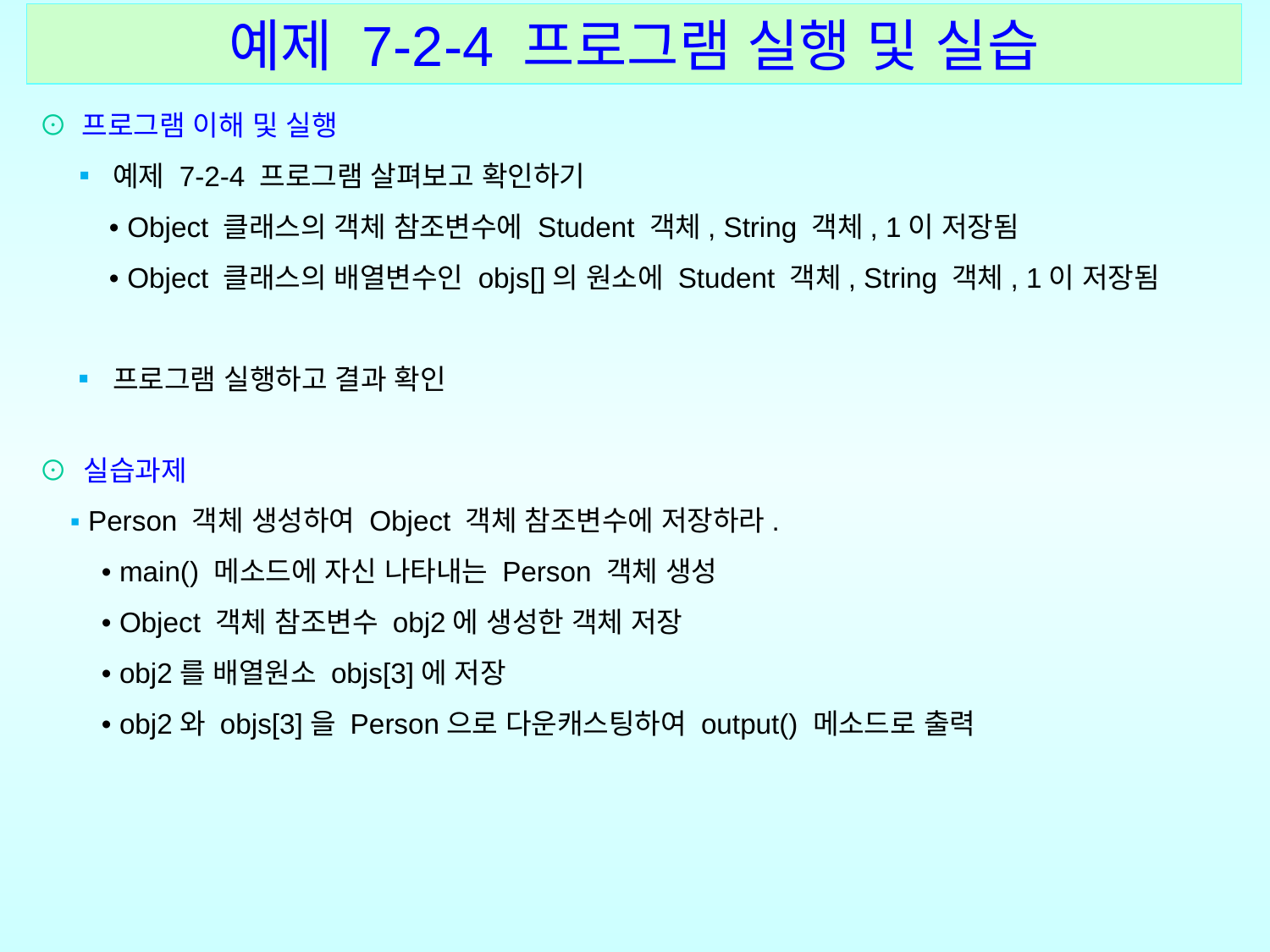

예제 7-2-4 프로그램 실행 및 실습
⊙ 프로그램 이해 및 실행
    ▪ 예제 7-2-4 프로그램 살펴보고 확인하기
         • Object 클래스의 객체 참조변수에 Student 객체, String 객체, 1이 저장됨
         • Object 클래스의 배열변수인 objs[]의 원소에 Student 객체, String 객체, 1이 저장됨

    ▪ 프로그램 실행하고 결과 확인

⊙ 실습과제
    ▪ Person 객체 생성하여 Object 객체 참조변수에 저장하라.
        • main() 메소드에 자신 나타내는 Person 객체 생성
        • Object 객체 참조변수 obj2에 생성한 객체 저장
        • obj2를 배열원소 objs[3]에 저장
        • obj2와 objs[3]을 Person으로 다운캐스팅하여 output() 메소드로 출력